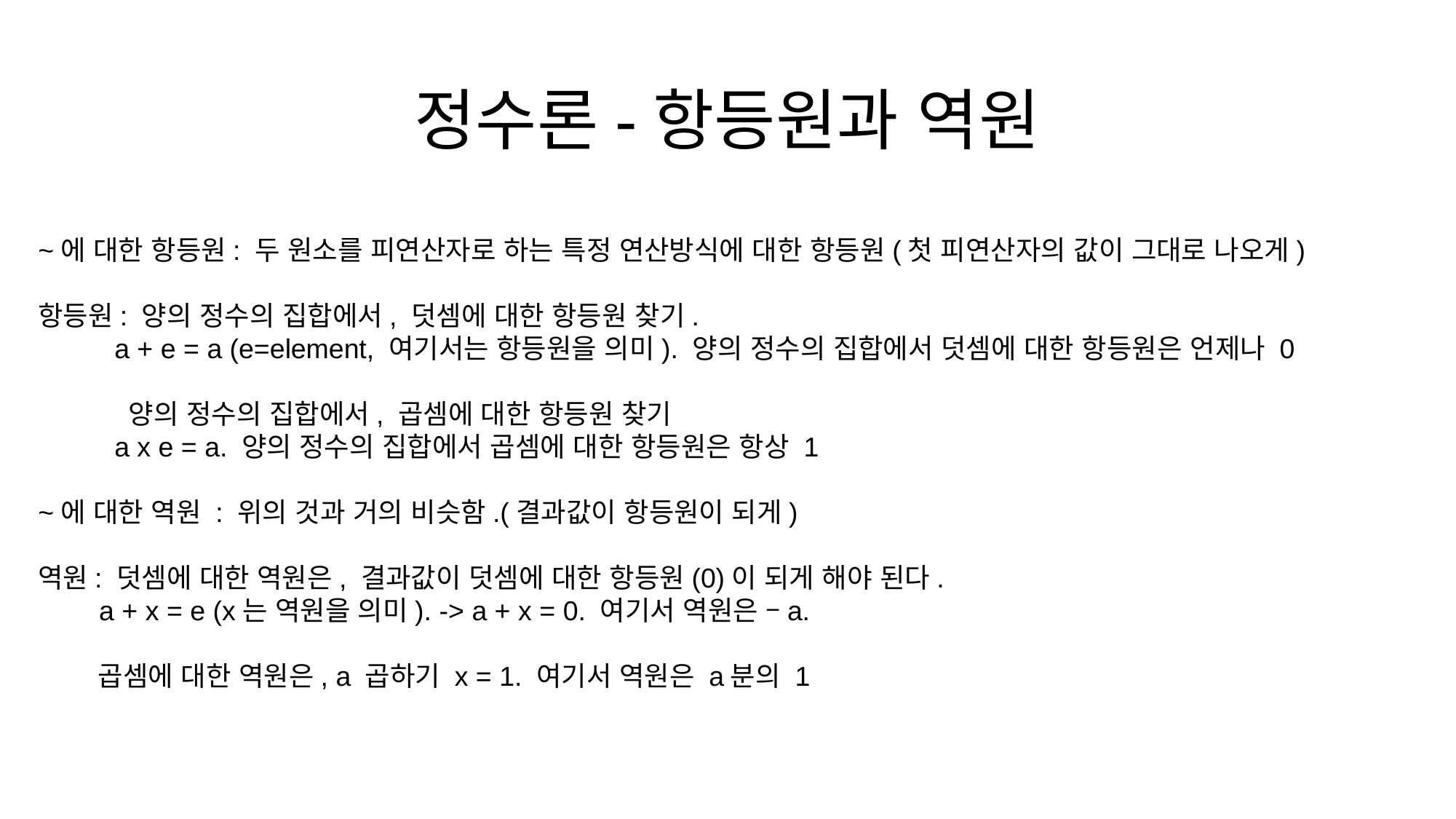

# 정수론-항등원과 역원
~에 대한 항등원: 두 원소를 피연산자로 하는 특정 연산방식에 대한 항등원(첫 피연산자의 값이 그대로 나오게)

항등원: 양의 정수의 집합에서, 덧셈에 대한 항등원 찾기.
          a + e = a (e=element, 여기서는 항등원을 의미). 양의 정수의 집합에서 덧셈에 대한 항등원은 언제나 0

           양의 정수의 집합에서, 곱셈에 대한 항등원 찾기
          a x e = a. 양의 정수의 집합에서 곱셈에 대한 항등원은 항상 1

~에 대한 역원 : 위의 것과 거의 비슷함.(결과값이 항등원이 되게)

역원: 덧셈에 대한 역원은, 결과값이 덧셈에 대한 항등원(0)이 되게 해야 된다.
        a + x = e (x는 역원을 의미). -> a + x = 0. 여기서 역원은 –a.

       곱셈에 대한 역원은, a 곱하기 x = 1. 여기서 역원은 a분의 1